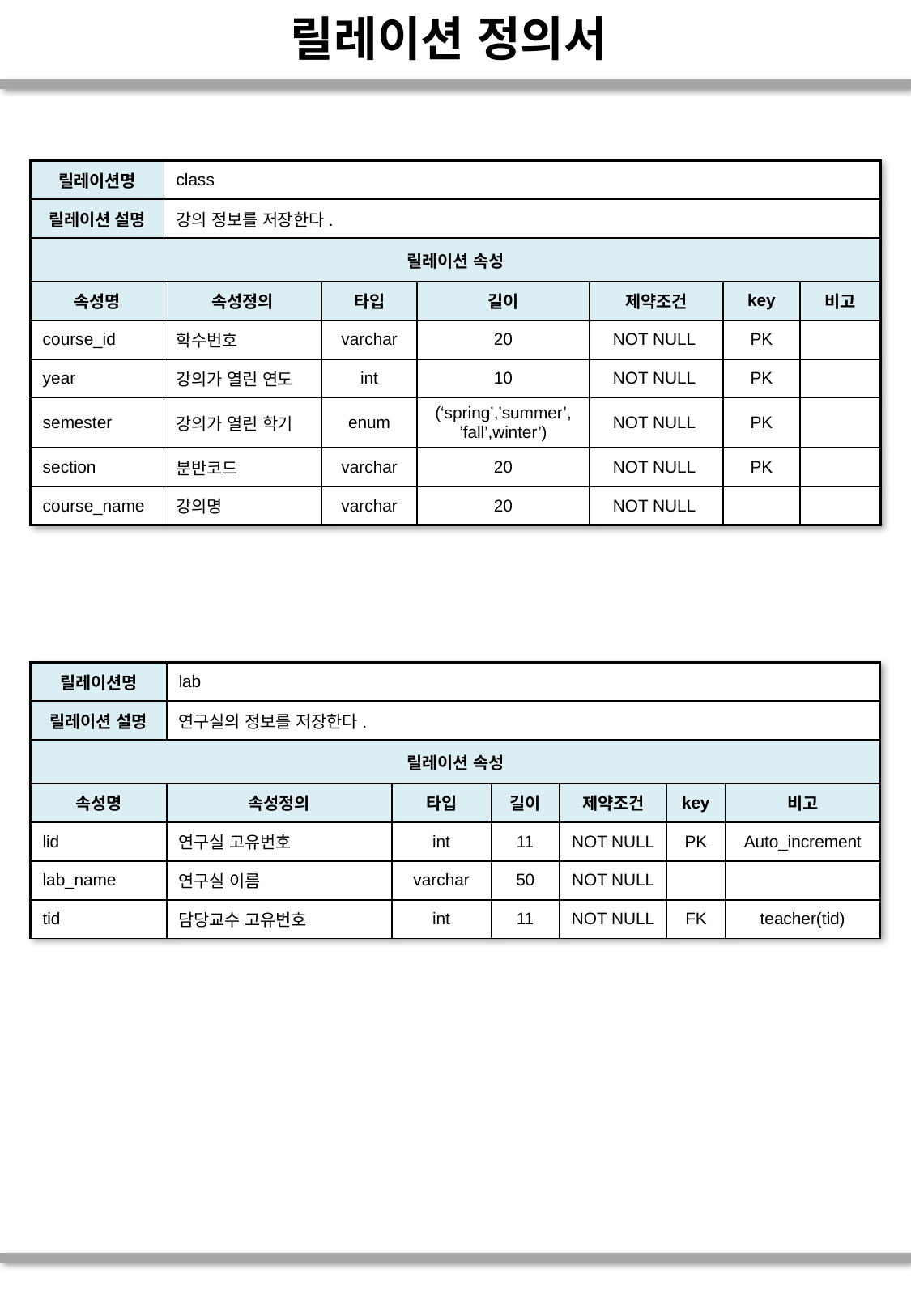

# 릴레이션 정의서
| 릴레이션명 | class |  |  |  |  |  |
| --- | --- | --- | --- | --- | --- | --- |
| 릴레이션 설명 | 강의 정보를 저장한다. |  |  |  |  |  |
| 릴레이션 속성 |  |  |  |  |  |  |
| 속성명 | 속성정의 | 타입 | 길이 | 제약조건 | key | 비고 |
| course\_id | 학수번호 | varchar | 20 | NOT NULL | PK |  |
| year | 강의가 열린 연도 | int | 10 | NOT NULL | PK |  |
| semester | 강의가 열린 학기 | enum | (‘spring’,’summer’, ’fall’,winter’) | NOT NULL | PK |  |
| section | 분반코드 | varchar | 20 | NOT NULL | PK |  |
| course\_name | 강의명 | varchar | 20 | NOT NULL |  |  |
| 릴레이션명 | lab |  |  |  |  |  |
| --- | --- | --- | --- | --- | --- | --- |
| 릴레이션 설명 | 연구실의 정보를 저장한다. |  |  |  |  |  |
| 릴레이션 속성 |  |  |  |  |  |  |
| 속성명 | 속성정의 | 타입 | 길이 | 제약조건 | key | 비고 |
| lid | 연구실 고유번호 | int | 11 | NOT NULL | PK | Auto\_increment |
| lab\_name | 연구실 이름 | varchar | 50 | NOT NULL |  |  |
| tid | 담당교수 고유번호 | int | 11 | NOT NULL | FK | teacher(tid) |